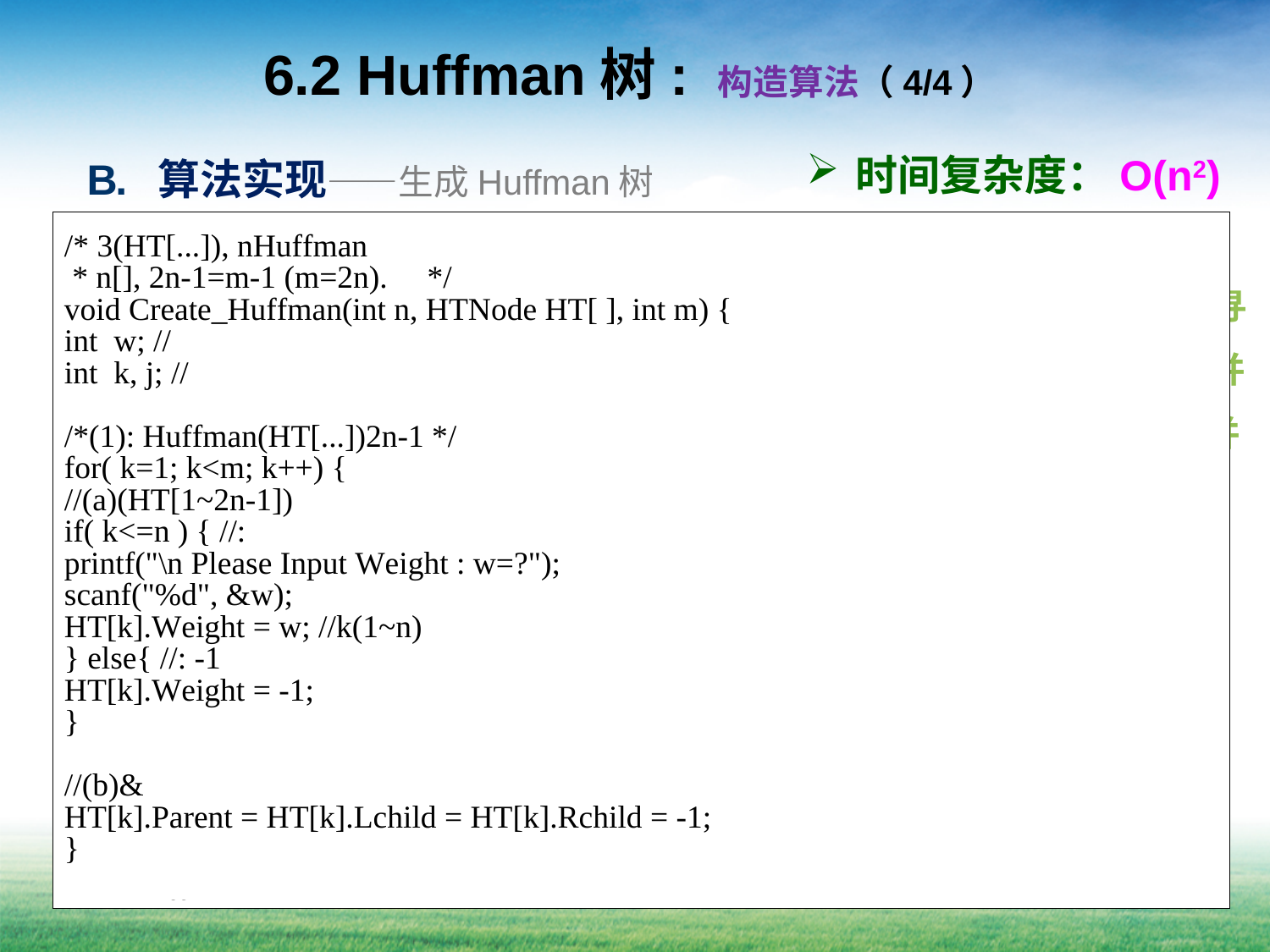

# 6.2 Huffman树: 构造算法（4/4）
时间复杂度：O(n2)
1)初始化数组：O(n)
2)构建:n-1趟合并, 其中寻找权值最小的2个未合并结点(O(n)复杂度, 合并的复杂度O(1)), 所以总体复杂度O(n2)；
算法实现——生成Huffman树